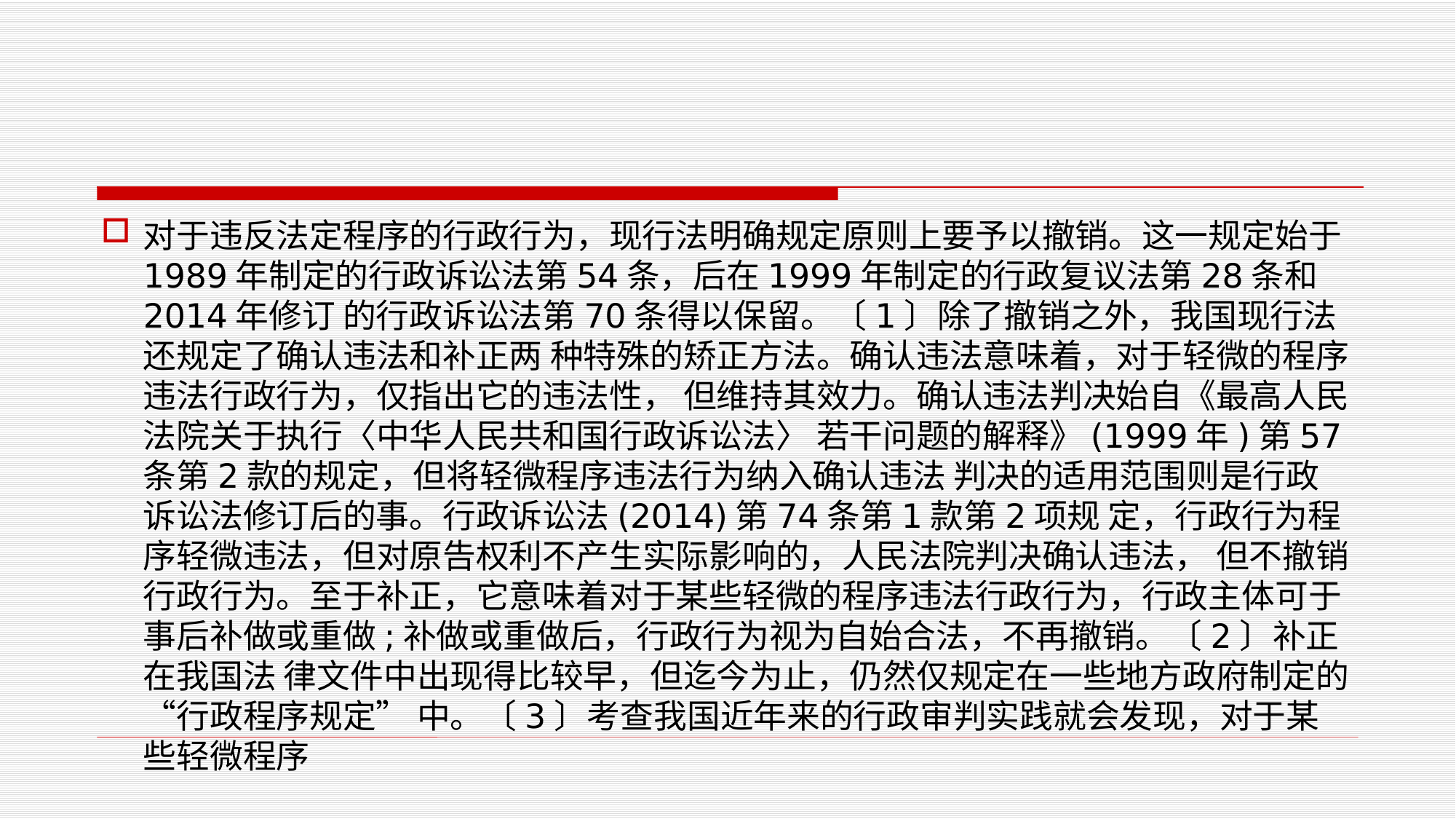

#
对于违反法定程序的行政行为，现行法明确规定原则上要予以撤销。这一规定始于 1989年制定的行政诉讼法第54条，后在1999年制定的行政复议法第28条和2014年修订 的行政诉讼法第70条得以保留。〔1〕除了撤销之外，我国现行法还规定了确认违法和补正两 种特殊的矫正方法。确认违法意味着，对于轻微的程序违法行政行为，仅指出它的违法性， 但维持其效力。确认违法判决始自《最高人民法院关于执行〈中华人民共和国行政诉讼法〉 若干问题的解释》(1999年)第57条第2款的规定，但将轻微程序违法行为纳入确认违法 判决的适用范围则是行政诉讼法修订后的事。行政诉讼法(2014)第74条第1款第2项规 定，行政行为程序轻微违法，但对原告权利不产生实际影响的，人民法院判决确认违法， 但不撤销行政行为。至于补正，它意味着对于某些轻微的程序违法行政行为，行政主体可于事后补做或重做;补做或重做后，行政行为视为自始合法，不再撤销。〔2〕补正在我国法 律文件中出现得比较早，但迄今为止，仍然仅规定在一些地方政府制定的“行政程序规定” 中。〔3〕考查我国近年来的行政审判实践就会发现，对于某些轻微程序